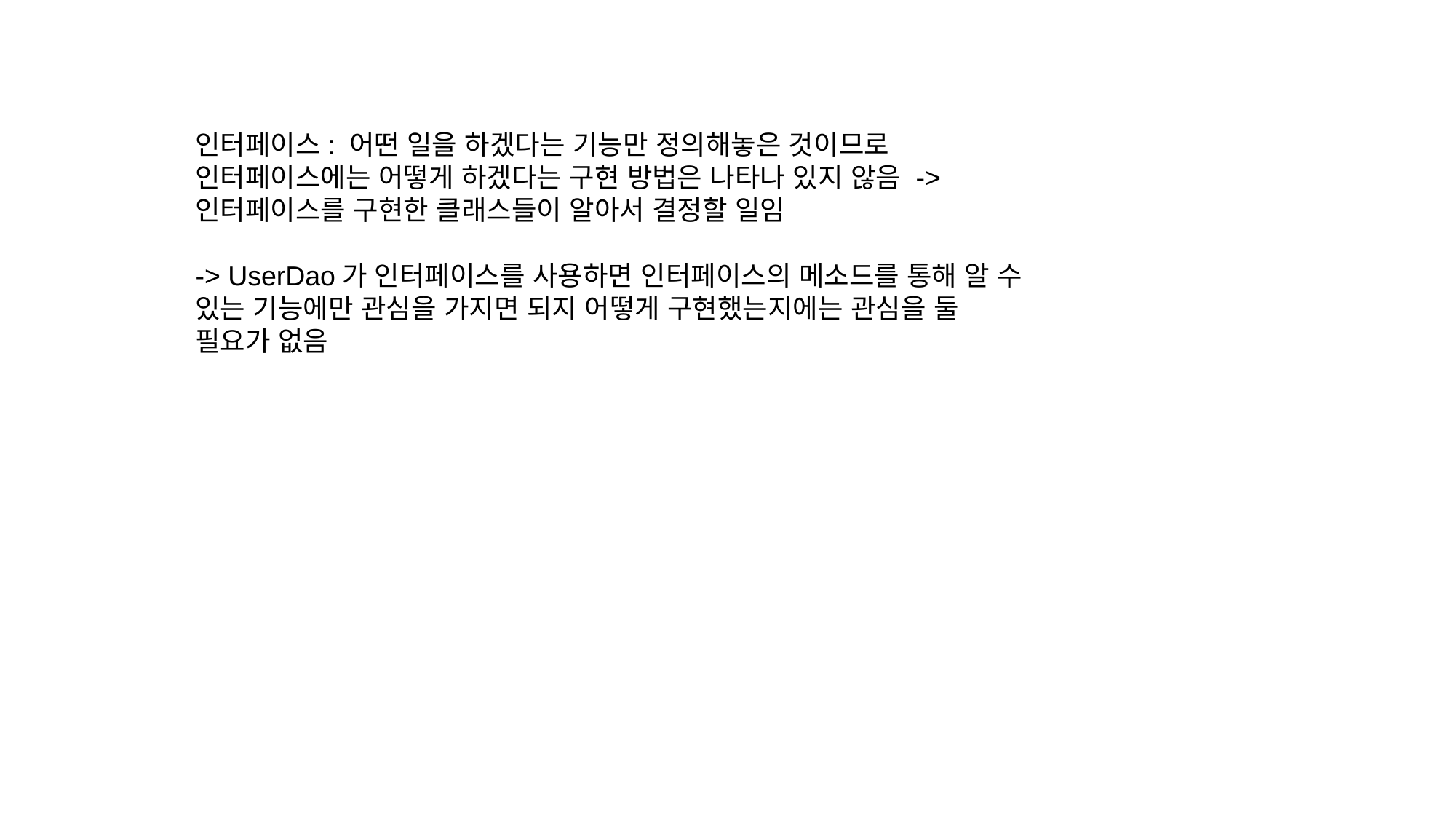

인터페이스: 어떤 일을 하겠다는 기능만 정의해놓은 것이므로 인터페이스에는 어떻게 하겠다는 구현 방법은 나타나 있지 않음 -> 인터페이스를 구현한 클래스들이 알아서 결정할 일임

-> UserDao가 인터페이스를 사용하면 인터페이스의 메소드를 통해 알 수 있는 기능에만 관심을 가지면 되지 어떻게 구현했는지에는 관심을 둘 필요가 없음